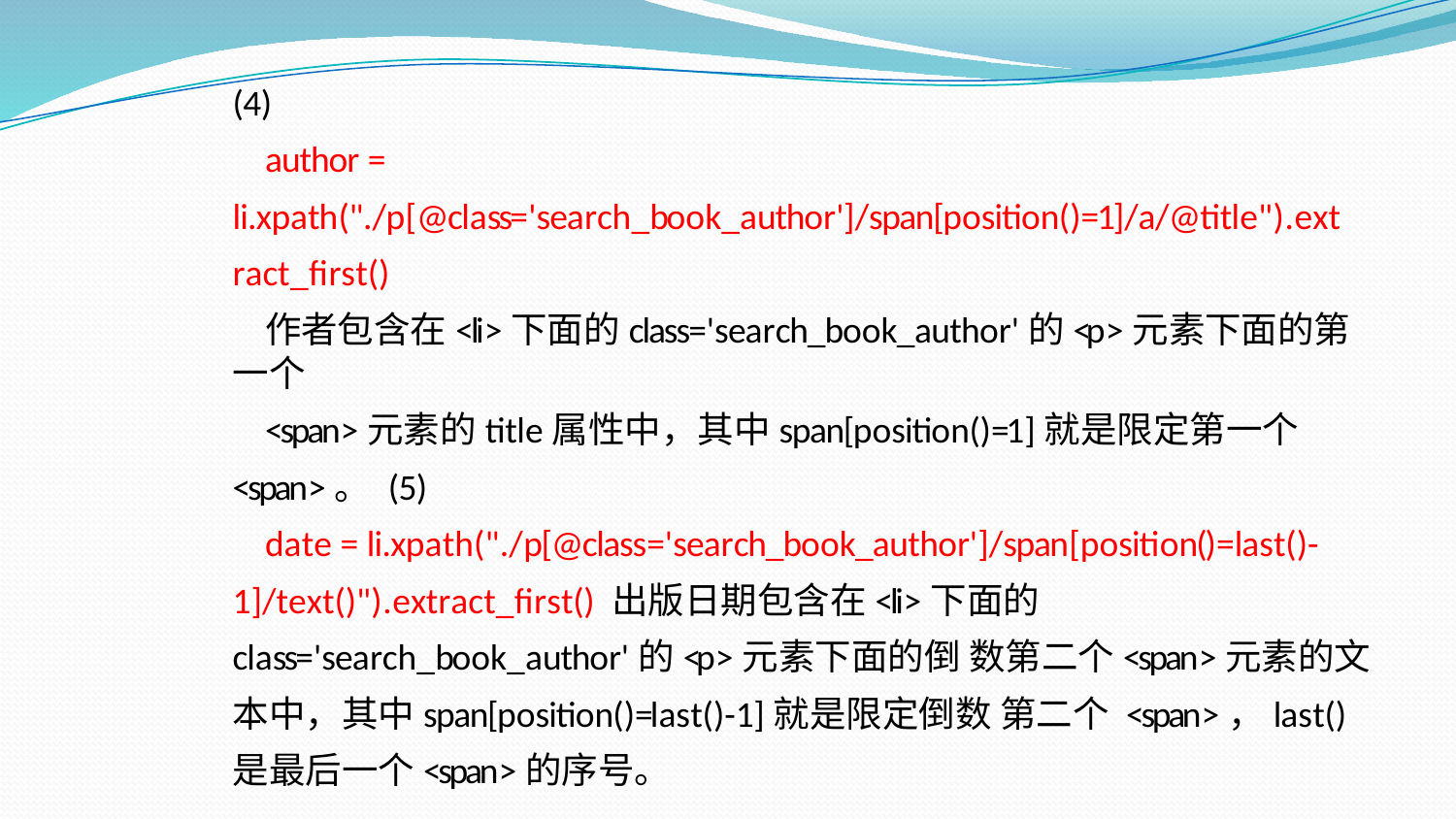

(4)
author = li.xpath("./p[@class='search_book_author']/span[position()=1]/a/@title").ext ract_first()
作者包含在<li>下面的class='search_book_author'的<p>元素下面的第一个
<span>元素的title属性中，其中span[position()=1]就是限定第一个 <span>。 (5)
date = li.xpath("./p[@class='search_book_author']/span[position()=last()- 1]/text()").extract_first() 出版日期包含在<li>下面的class='search_book_author'的<p>元素下面的倒 数第二个<span>元素的文本中，其中span[position()=last()-1]就是限定倒数 第二个 <span>，last()是最后一个<span>的序号。